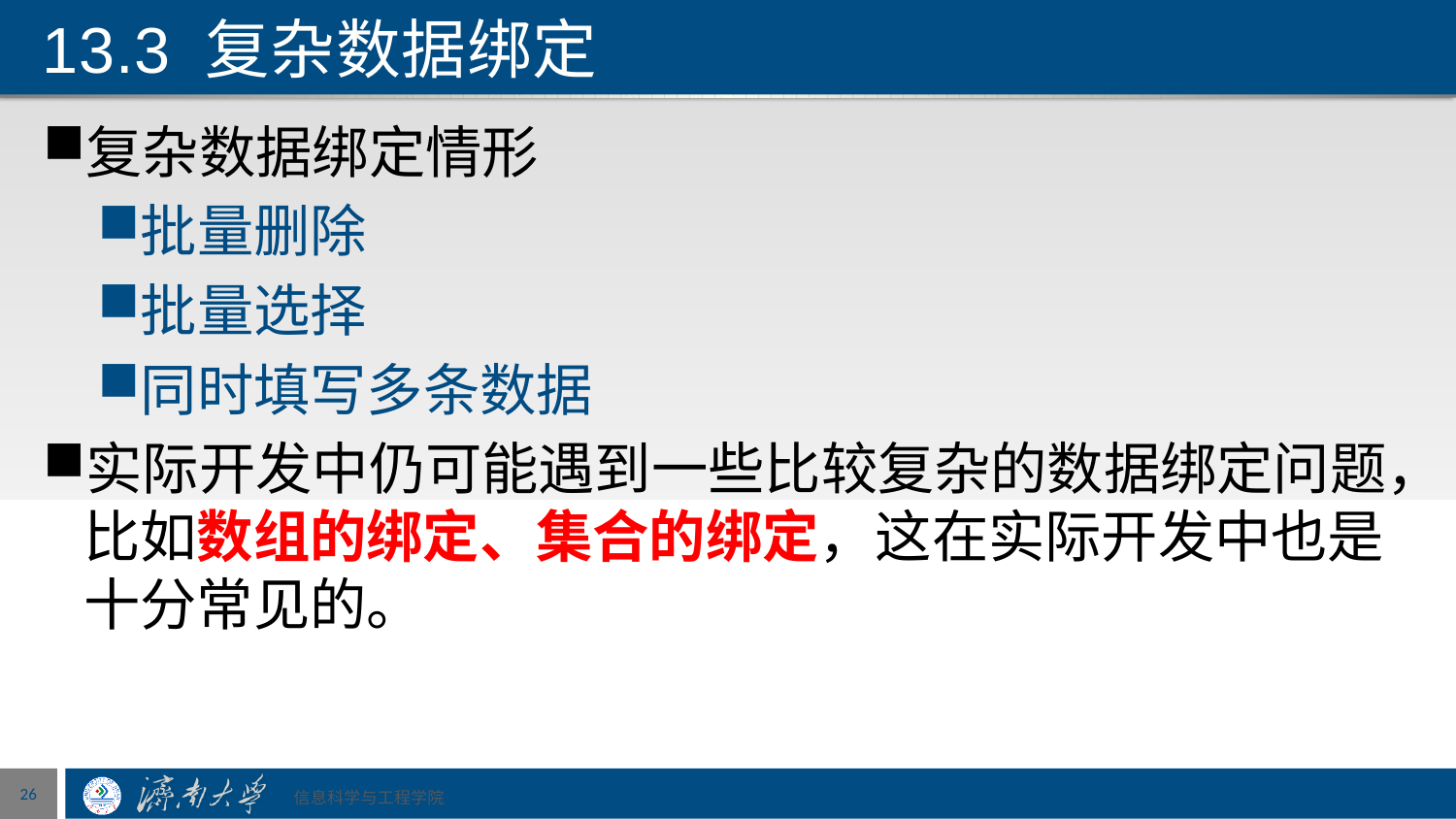

# 13.3 复杂数据绑定
复杂数据绑定情形
批量删除
批量选择
同时填写多条数据
实际开发中仍可能遇到一些比较复杂的数据绑定问题，比如数组的绑定、集合的绑定，这在实际开发中也是十分常见的。